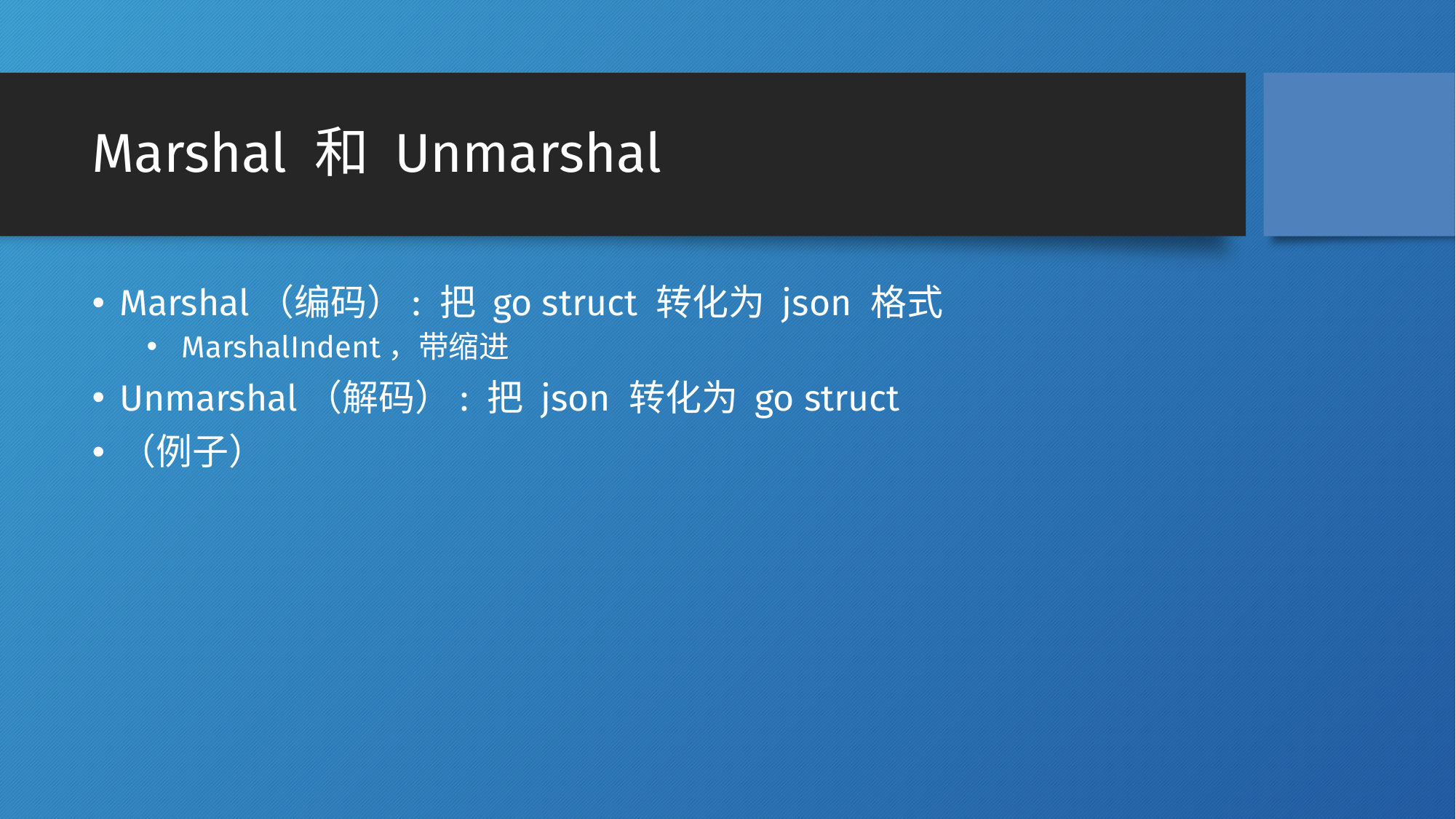

# Marshal 和 Unmarshal
Marshal（编码）: 把 go struct 转化为 json 格式
 MarshalIndent，带缩进
Unmarshal（解码）: 把 json 转化为 go struct
（例子）